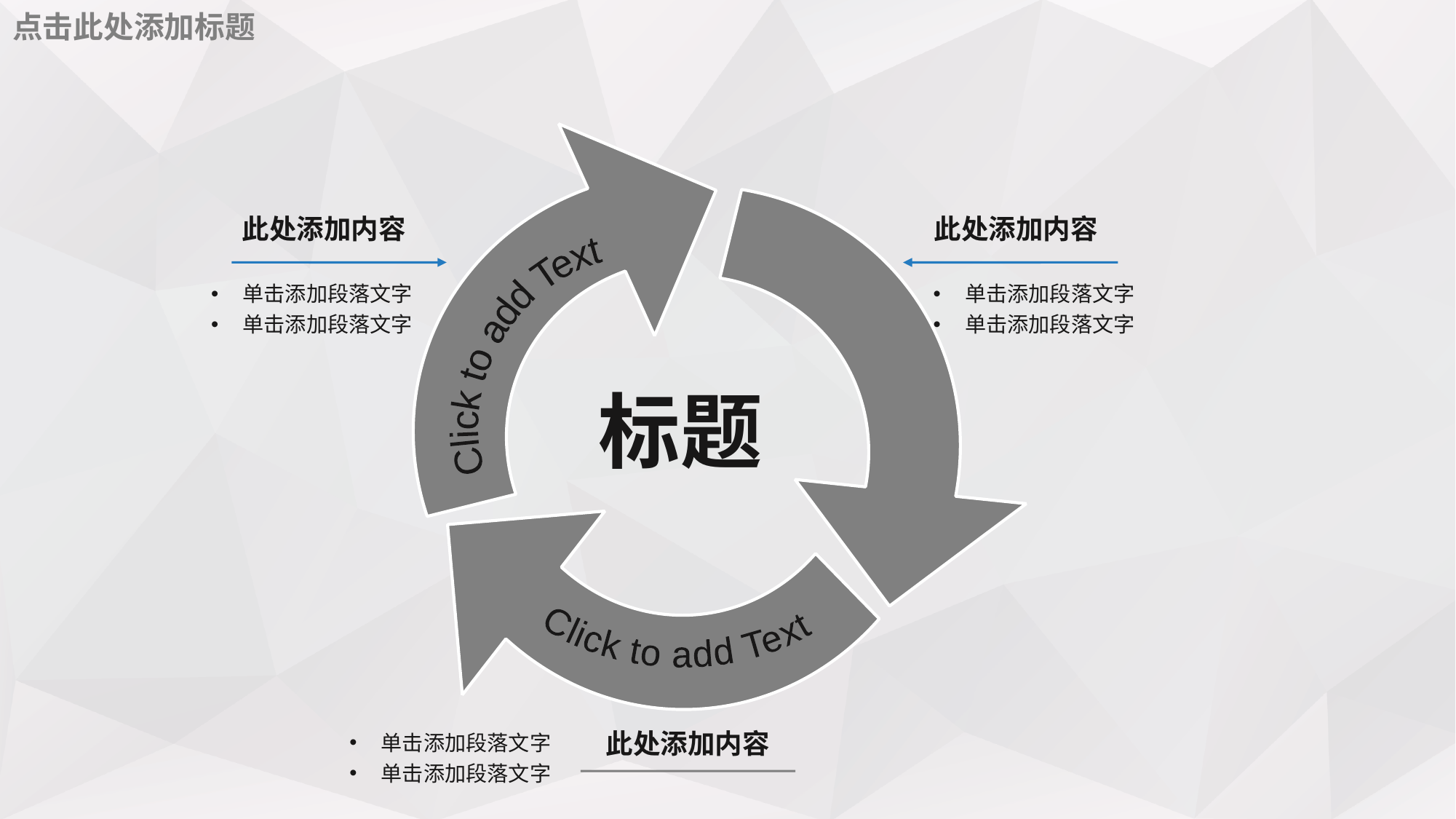

点击此处添加标题

此处添加内容
此处添加内容
Click to add Text

Click to add Text
单击添加段落文字
单击添加段落文字
单击添加段落文字
单击添加段落文字
标题
Click to add Text
单击添加段落文字
单击添加段落文字
此处添加内容